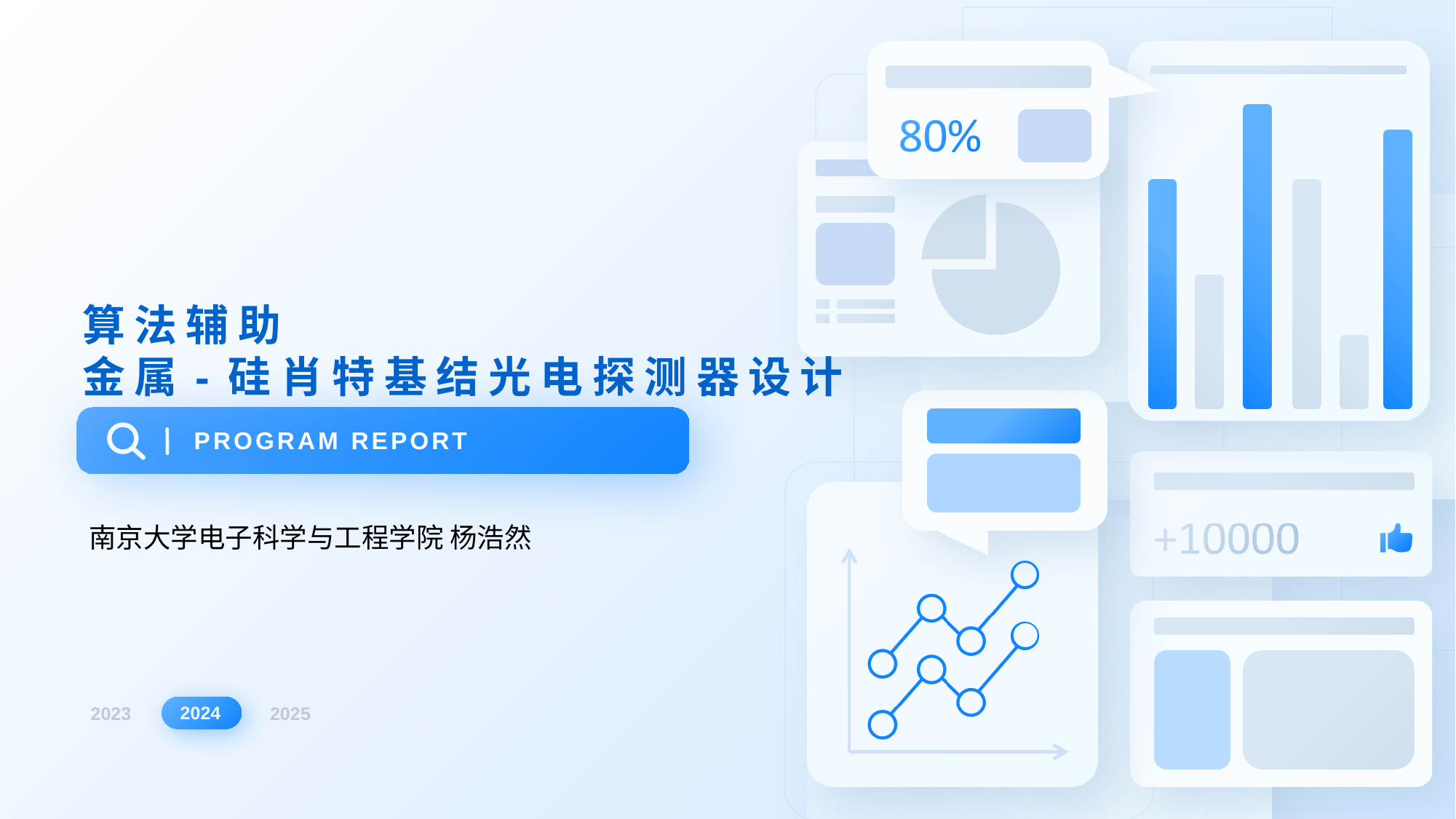

# 算法辅助 金属-硅肖特基结光电探测器设计
PROGRAM REPORT
南京大学电子科学与工程学院 杨浩然
2024

2023
2025